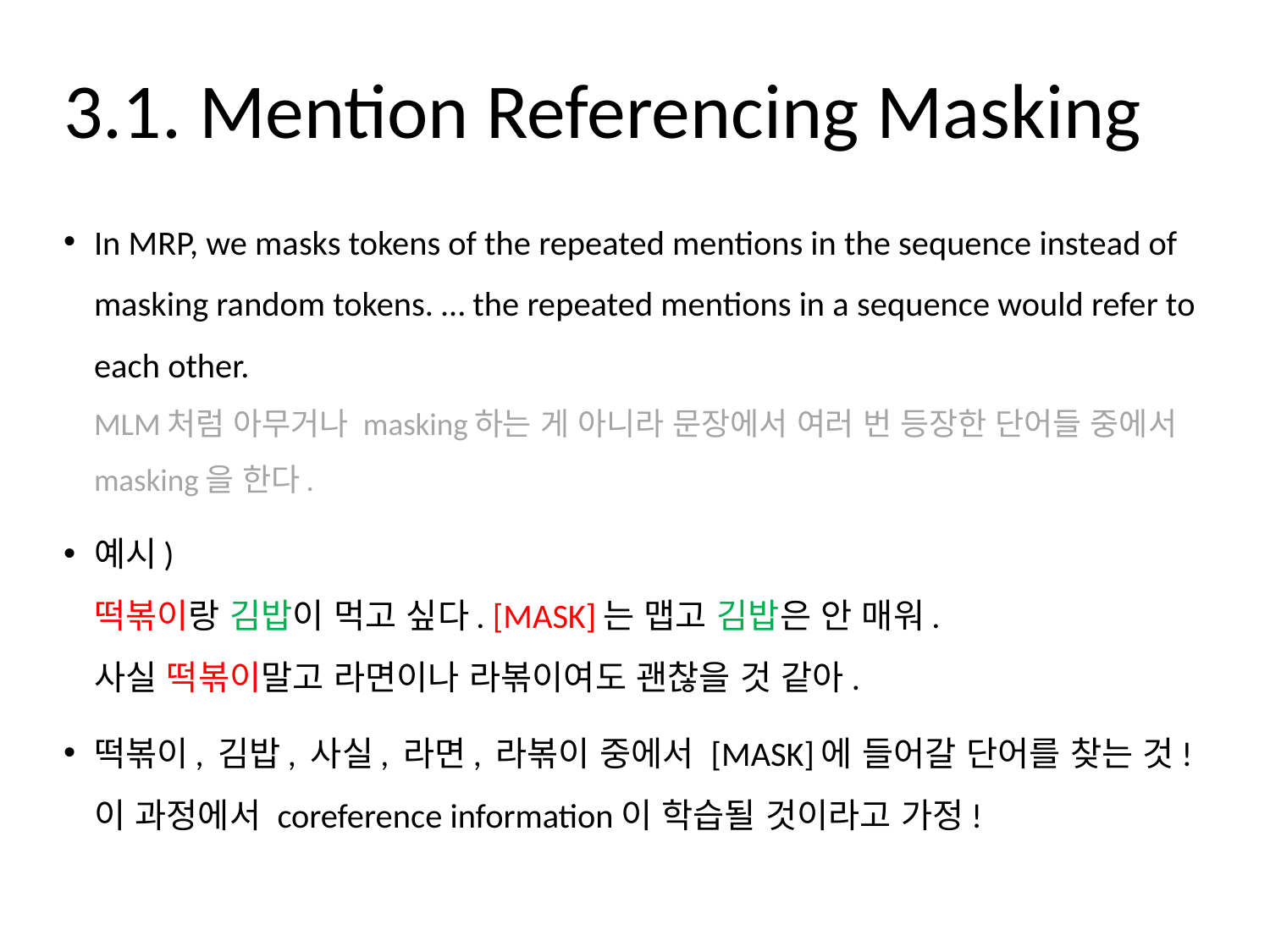

# 3.1. Mention Referencing Masking
In MRP, we masks tokens of the repeated mentions in the sequence instead of masking random tokens. … the repeated mentions in a sequence would refer to each other.
MLM처럼 아무거나 masking하는 게 아니라 문장에서 여러 번 등장한 단어들 중에서 masking을 한다.
예시)
떡볶이랑 김밥이 먹고 싶다. [MASK]는 맵고 김밥은 안 매워.
사실 떡볶이말고 라면이나 라볶이여도 괜찮을 것 같아.
떡볶이, 김밥, 사실, 라면, 라볶이 중에서 [MASK]에 들어갈 단어를 찾는 것!
이 과정에서 coreference information이 학습될 것이라고 가정!